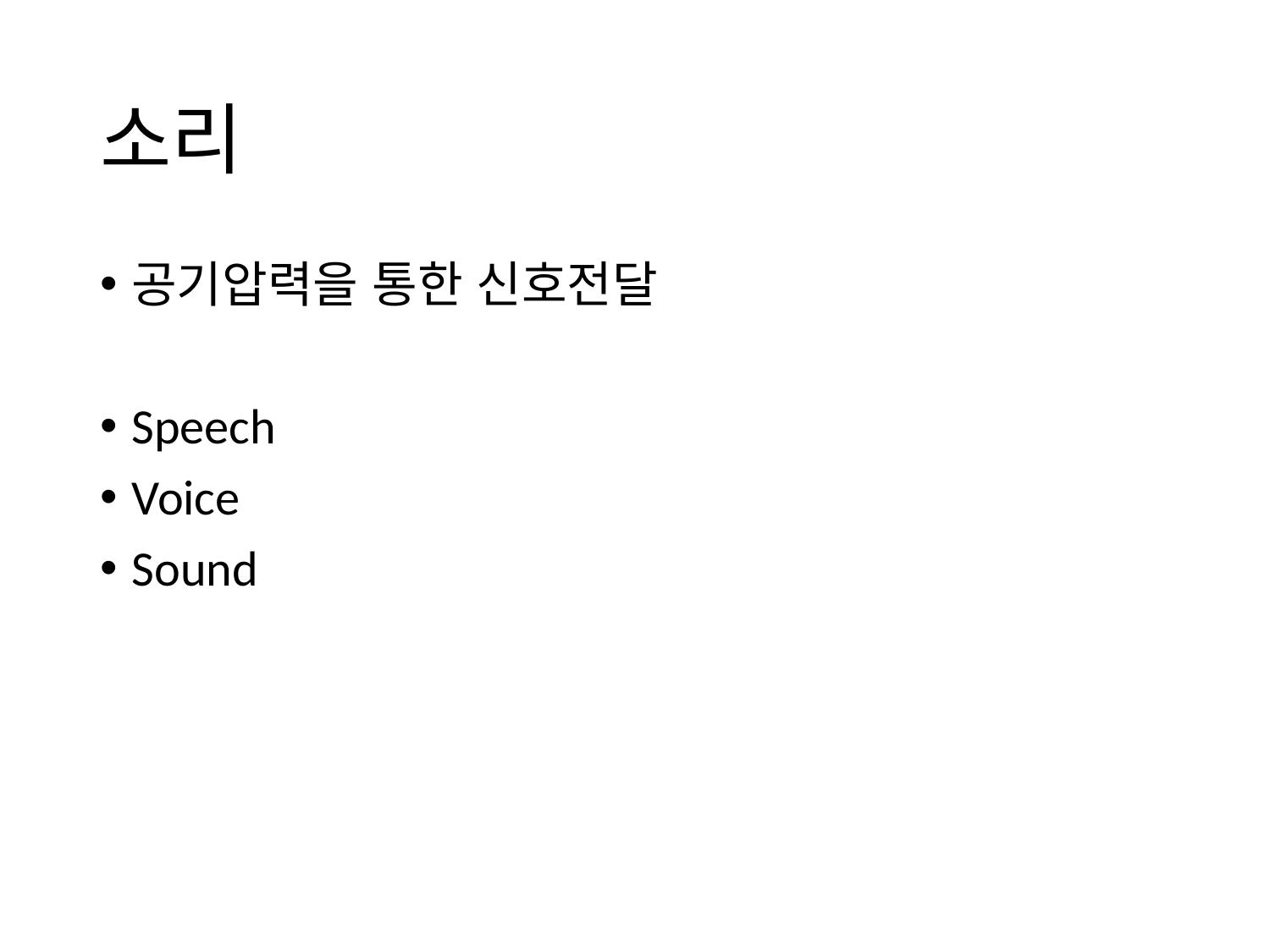

# 소리
공기압력을 통한 신호전달

Speech
Voice
Sound